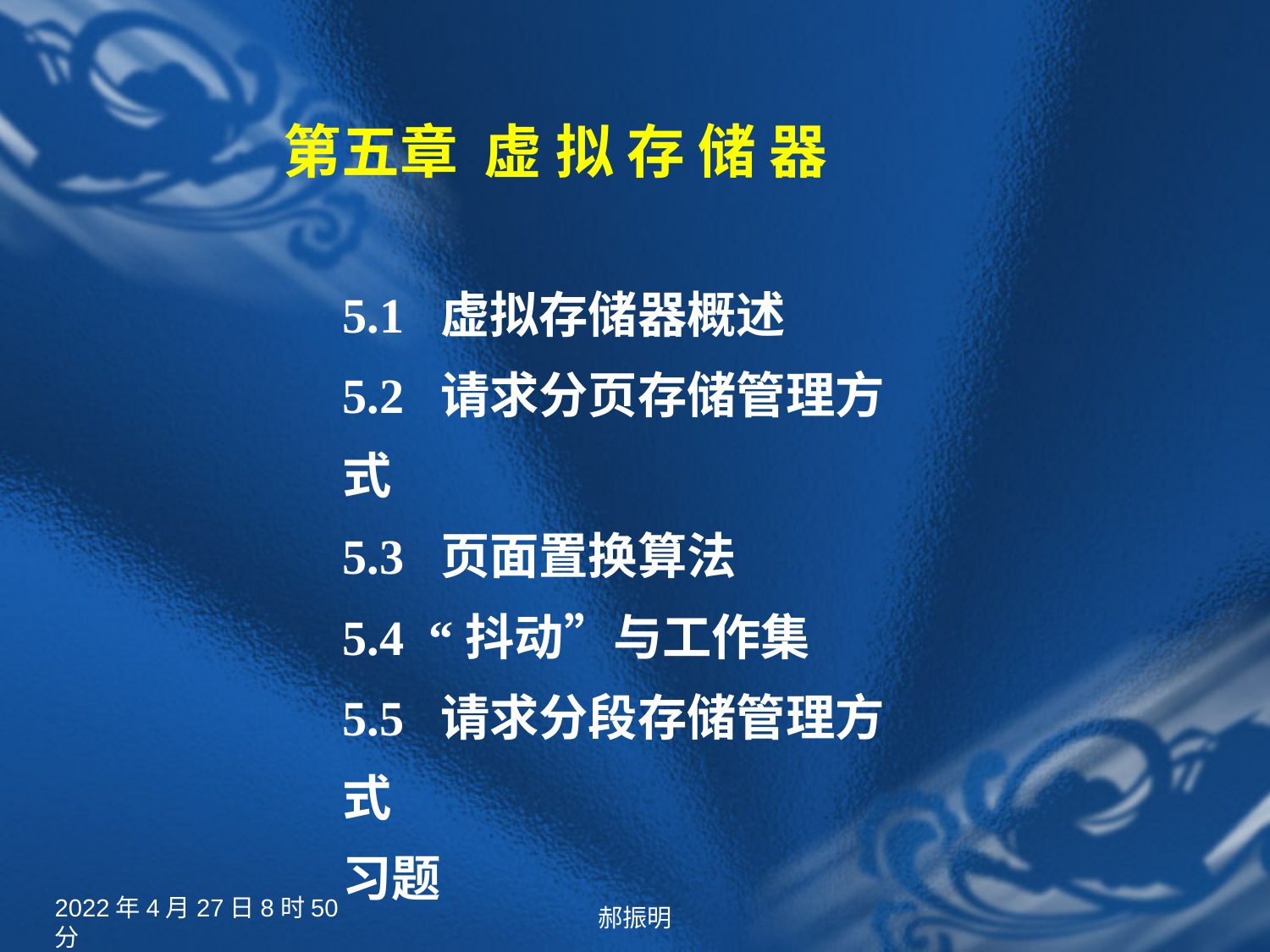

# 第五章  虚 拟 存 储 器
5.1  虚拟存储器概述
5.2  请求分页存储管理方式
5.3  页面置换算法
5.4  “抖动”与工作集
5.5  请求分段存储管理方式
习题

2022年4月27日8时50分
郝振明